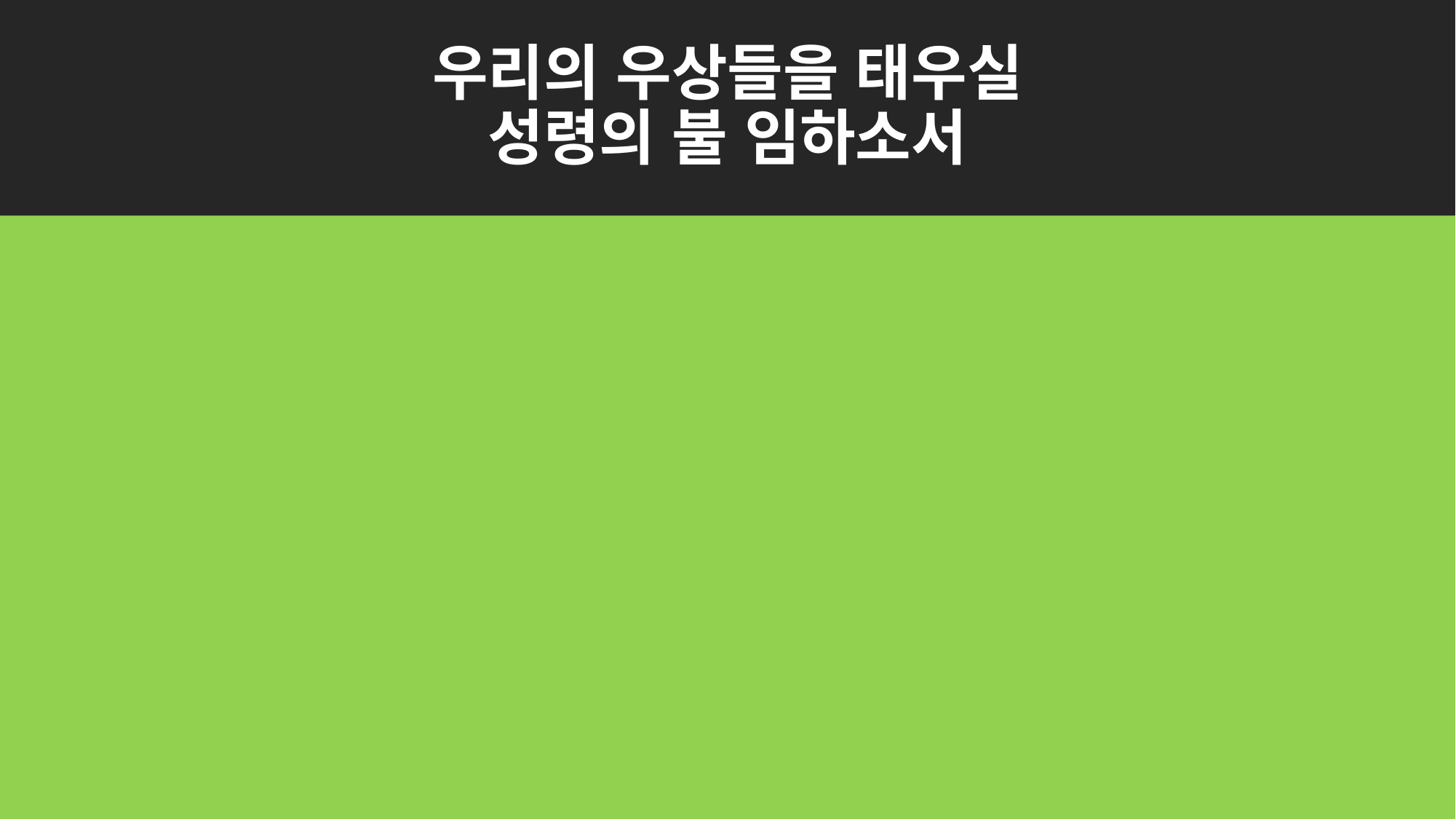

# 우리의 우상들을 태우실 성령의 불 임하소서